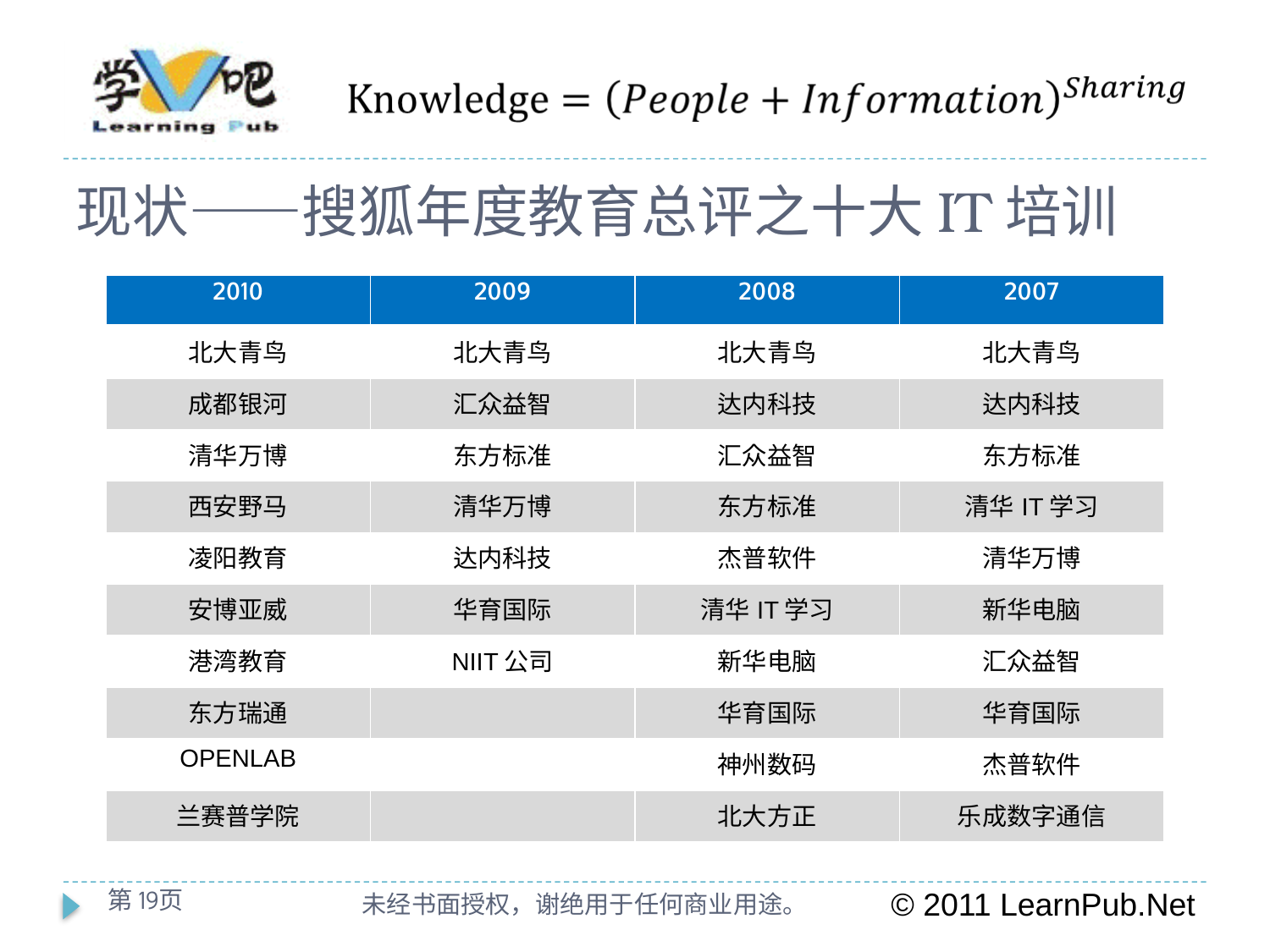

现状——搜狐年度教育总评之十大IT培训
| 2010 | 2009 | 2008 | 2007 |
| --- | --- | --- | --- |
| 北大青鸟 | 北大青鸟 | 北大青鸟 | 北大青鸟 |
| 成都银河 | 汇众益智 | 达内科技 | 达内科技 |
| 清华万博 | 东方标准 | 汇众益智 | 东方标准 |
| 西安野马 | 清华万博 | 东方标准 | 清华IT学习 |
| 凌阳教育 | 达内科技 | 杰普软件 | 清华万博 |
| 安博亚威 | 华育国际 | 清华IT学习 | 新华电脑 |
| 港湾教育 | NIIT公司 | 新华电脑 | 汇众益智 |
| 东方瑞通 |  | 华育国际 | 华育国际 |
| OPENLAB |  | 神州数码 | 杰普软件 |
| 兰赛普学院 |  | 北大方正 | 乐成数字通信 |
第19页
未经书面授权，谢绝用于任何商业用途。